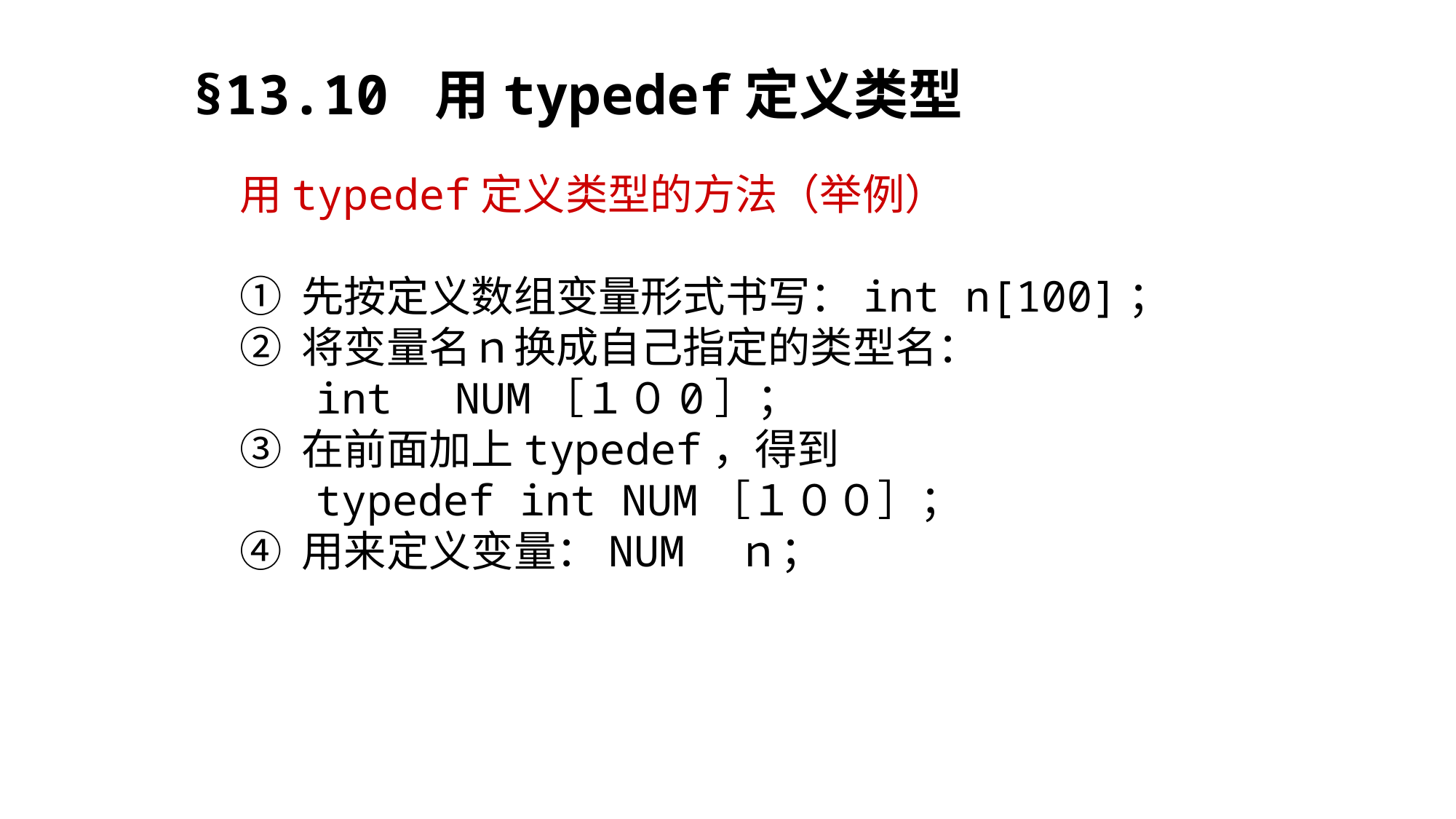

§13.10 用typedef定义类型
用typedef定义类型的方法（举例）

① 先按定义数组变量形式书写：int n[100]；
② 将变量名ｎ换成自己指定的类型名：
   int　NUM［１０0］；
③ 在前面加上typedef，得到
   typedef int NUM［１００］；
④ 用来定义变量：NUM　ｎ；